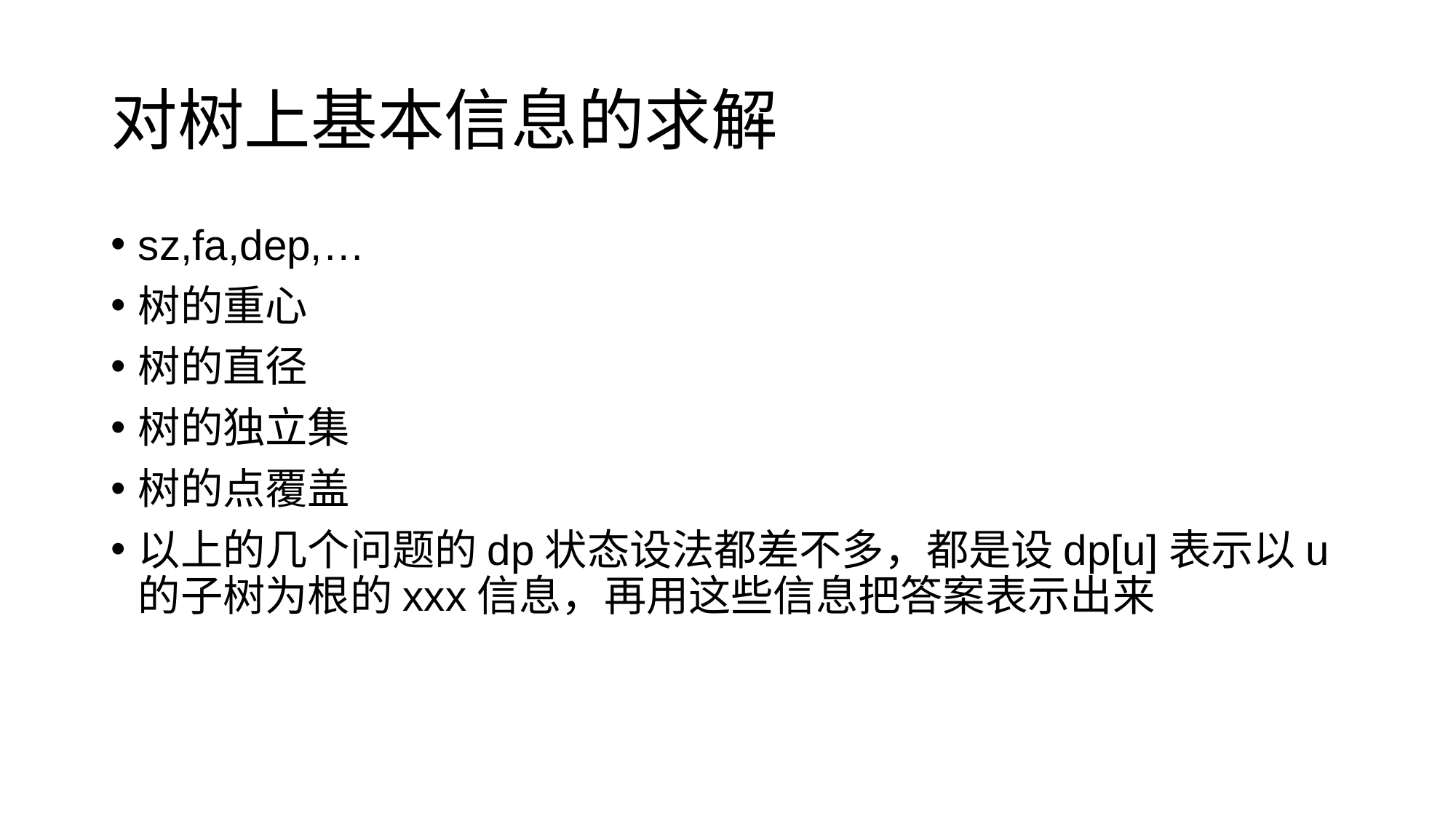

# 对树上基本信息的求解
sz,fa,dep,…
树的重心
树的直径
树的独立集
树的点覆盖
以上的几个问题的dp状态设法都差不多，都是设dp[u]表示以u的子树为根的xxx信息，再用这些信息把答案表示出来